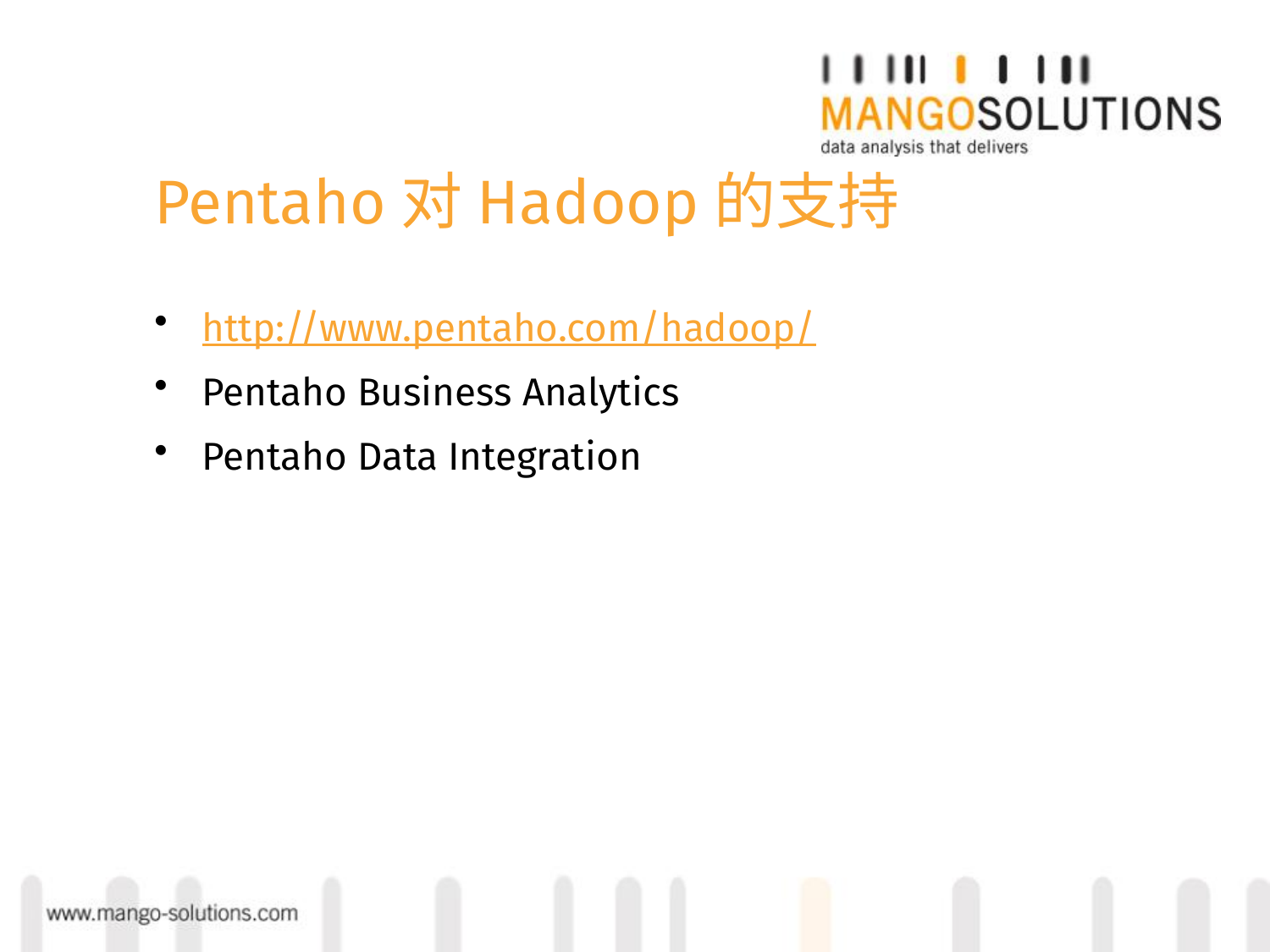

# Pentaho对Hadoop的支持
http://www.pentaho.com/hadoop/
Pentaho Business Analytics
Pentaho Data Integration